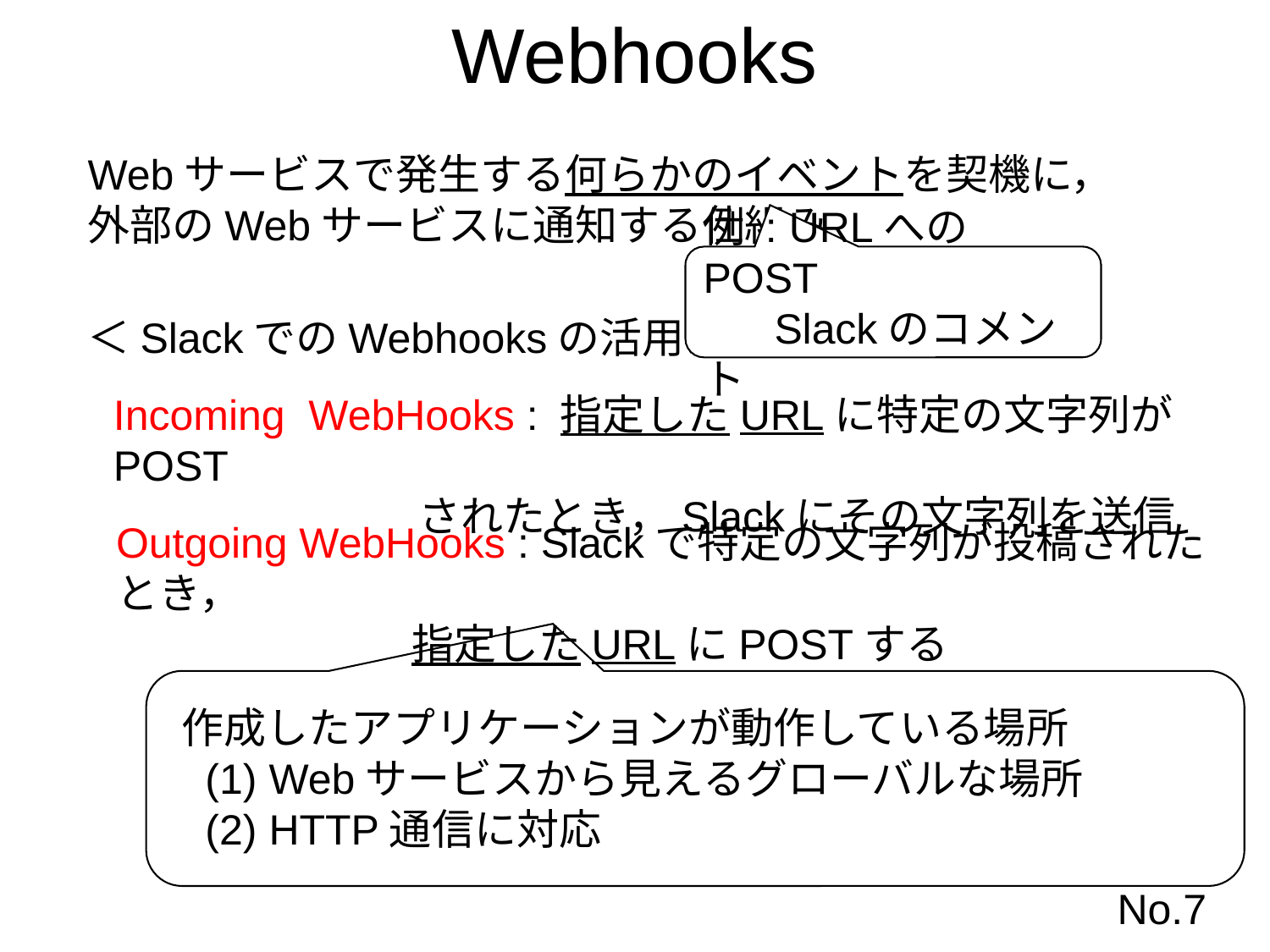

Webhooks
Webサービスで発生する何らかのイベントを契機に，外部のWebサービスに通知する仕組み
例 : URLへのPOST
      Slackのコメント
＜SlackでのWebhooksの活用＞
Incoming  WebHooks : 指定したURLに特定の文字列がPOST
                               されたとき，Slackにその文字列を送信
Outgoing WebHooks : Slackで特定の文字列が投稿されたとき，
                              指定したURLにPOSTする

作成したアプリケーションが動作している場所
  (1) Webサービスから見えるグローバルな場所
  (2) HTTP通信に対応
No.7